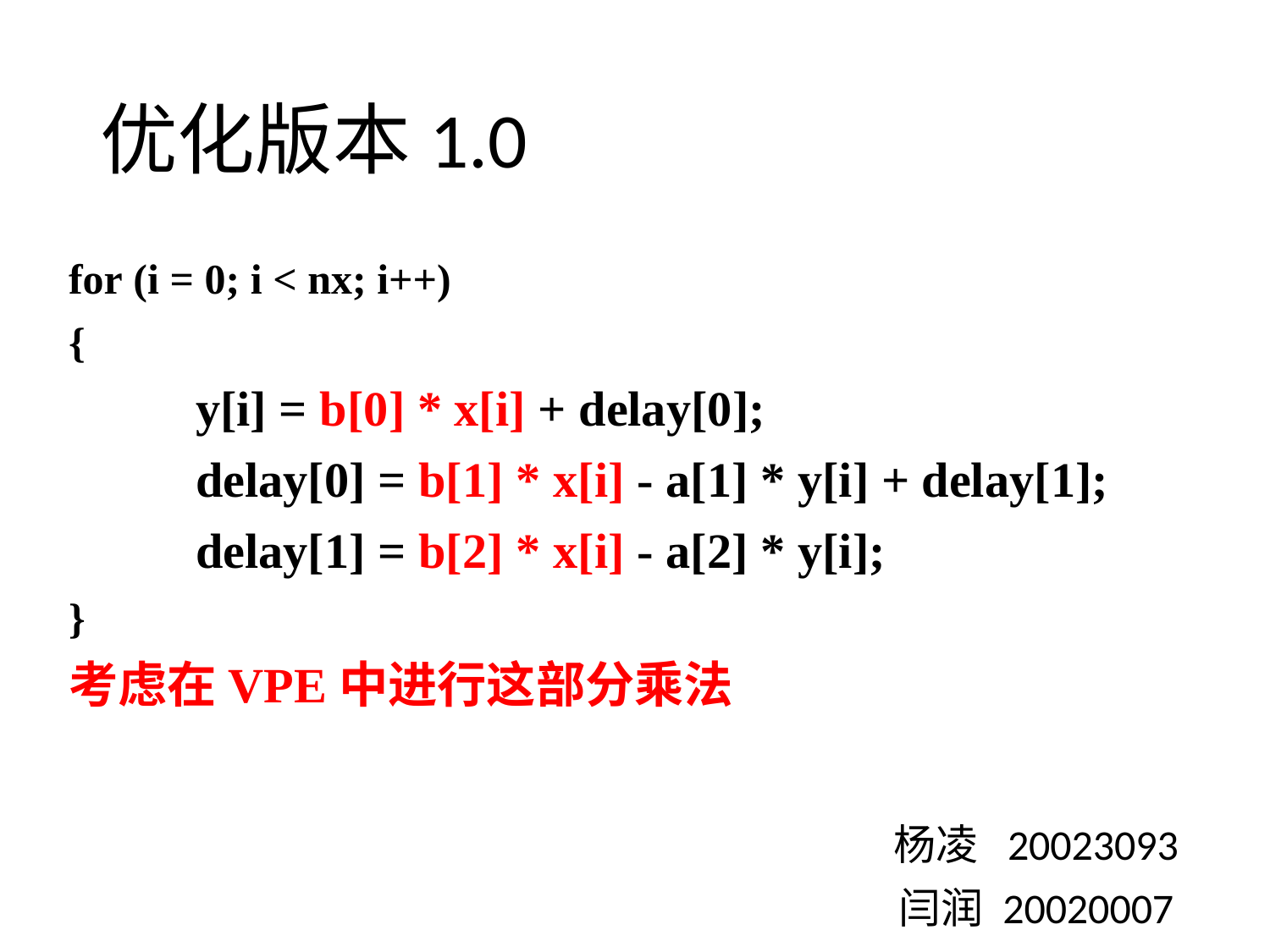

# 优化版本1.0
for (i = 0; i < nx; i++)
{
	y[i] = b[0] * x[i] + delay[0];
	delay[0] = b[1] * x[i] - a[1] * y[i] + delay[1];
	delay[1] = b[2] * x[i] - a[2] * y[i];
}
考虑在VPE中进行这部分乘法